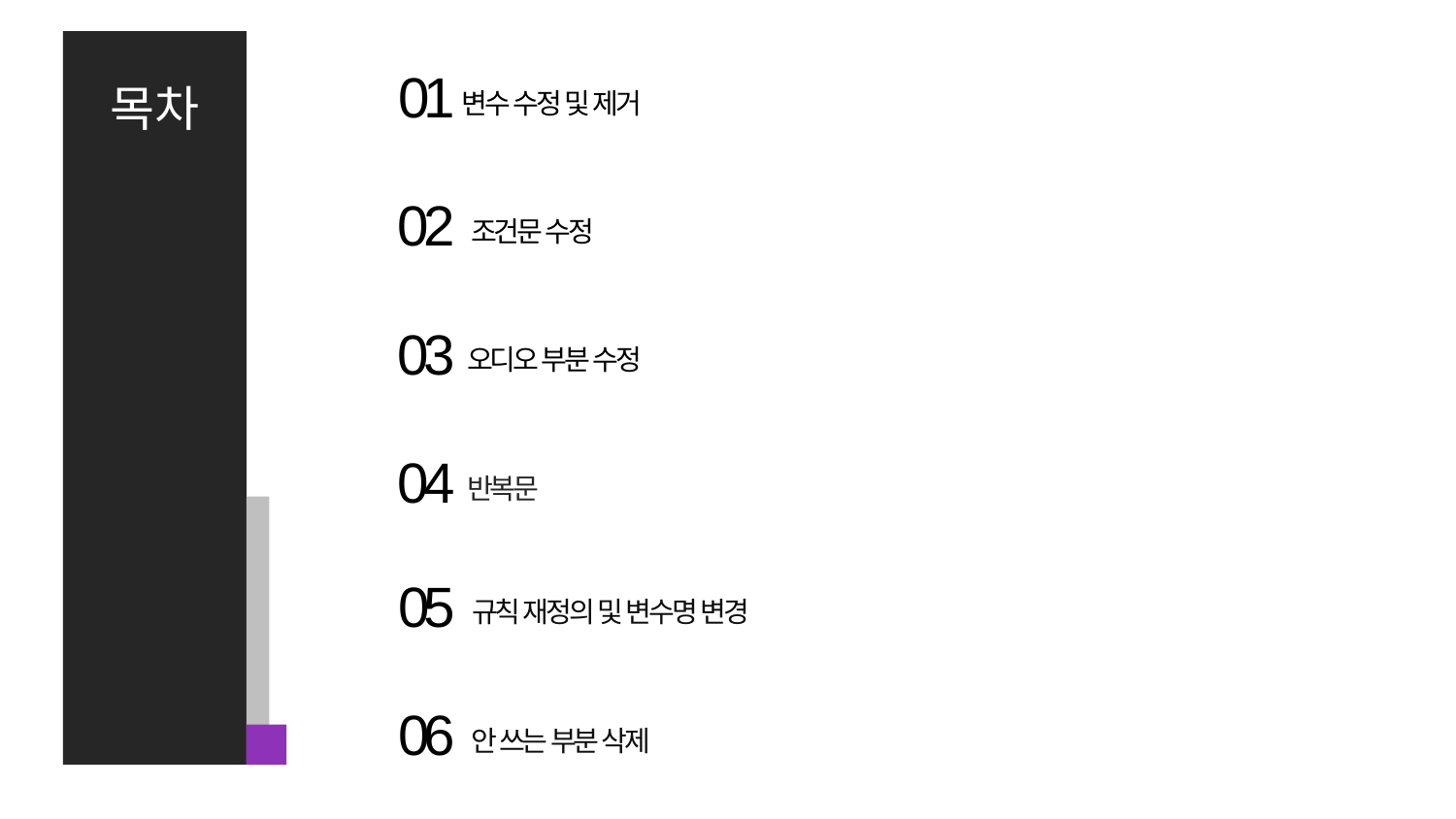

01
변수 수정 및 제거
목차
02
조건문 수정
03
오디오 부분 수정
04
반복문

05
규칙 재정의 및 변수명 변경
06
안 쓰는 부분 삭제